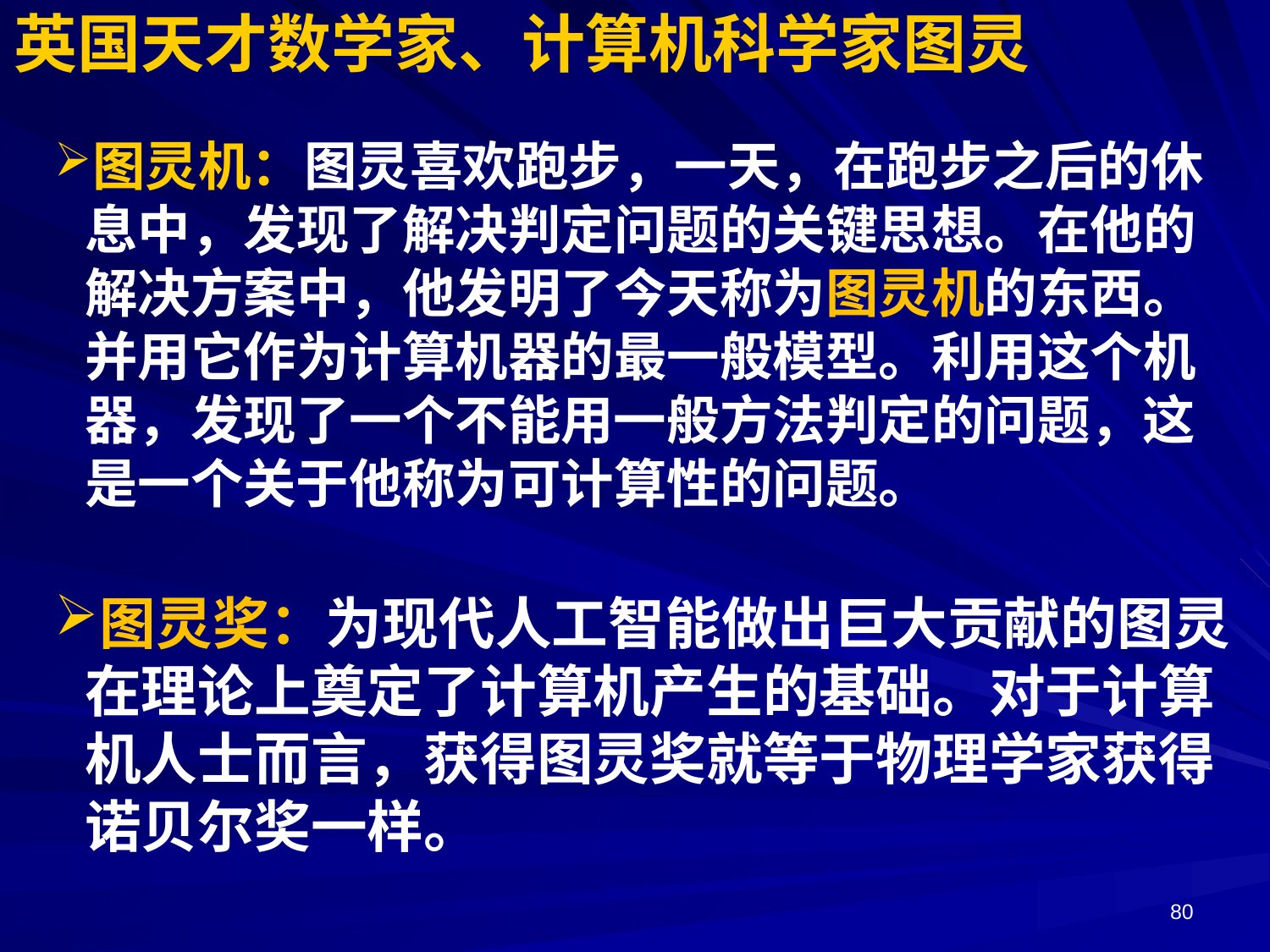

# 英国天才数学家、计算机科学家图灵
图灵机：图灵喜欢跑步，一天，在跑步之后的休息中，发现了解决判定问题的关键思想。在他的解决方案中，他发明了今天称为图灵机的东西。并用它作为计算机器的最一般模型。利用这个机器，发现了一个不能用一般方法判定的问题，这是一个关于他称为可计算性的问题。

图灵奖：为现代人工智能做出巨大贡献的图灵在理论上奠定了计算机产生的基础。对于计算机人士而言，获得图灵奖就等于物理学家获得诺贝尔奖一样。

80